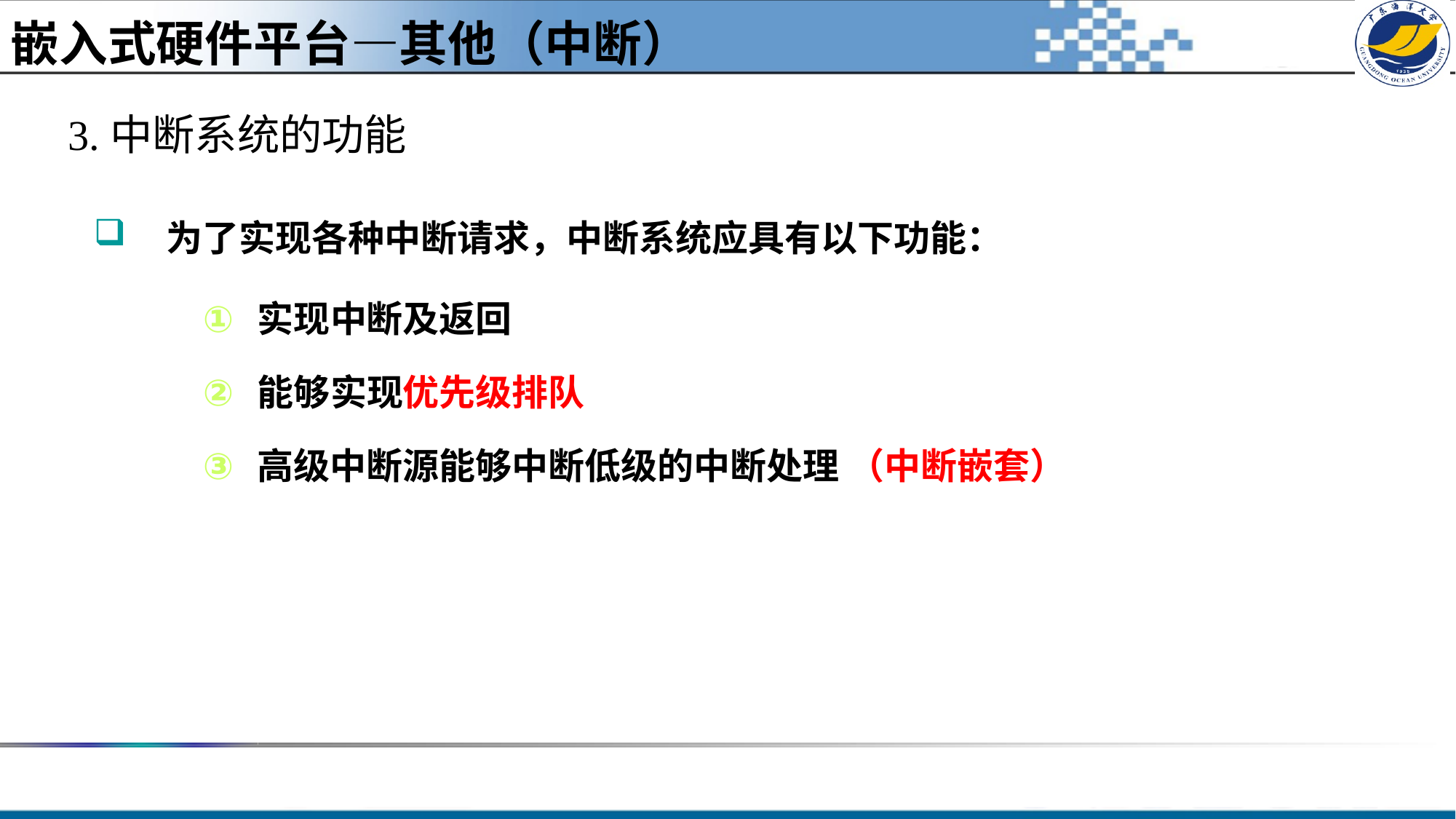

嵌入式硬件平台—其他（中断）
# 3.中断系统的功能
为了实现各种中断请求，中断系统应具有以下功能：
实现中断及返回
能够实现优先级排队
高级中断源能够中断低级的中断处理 （中断嵌套）
139